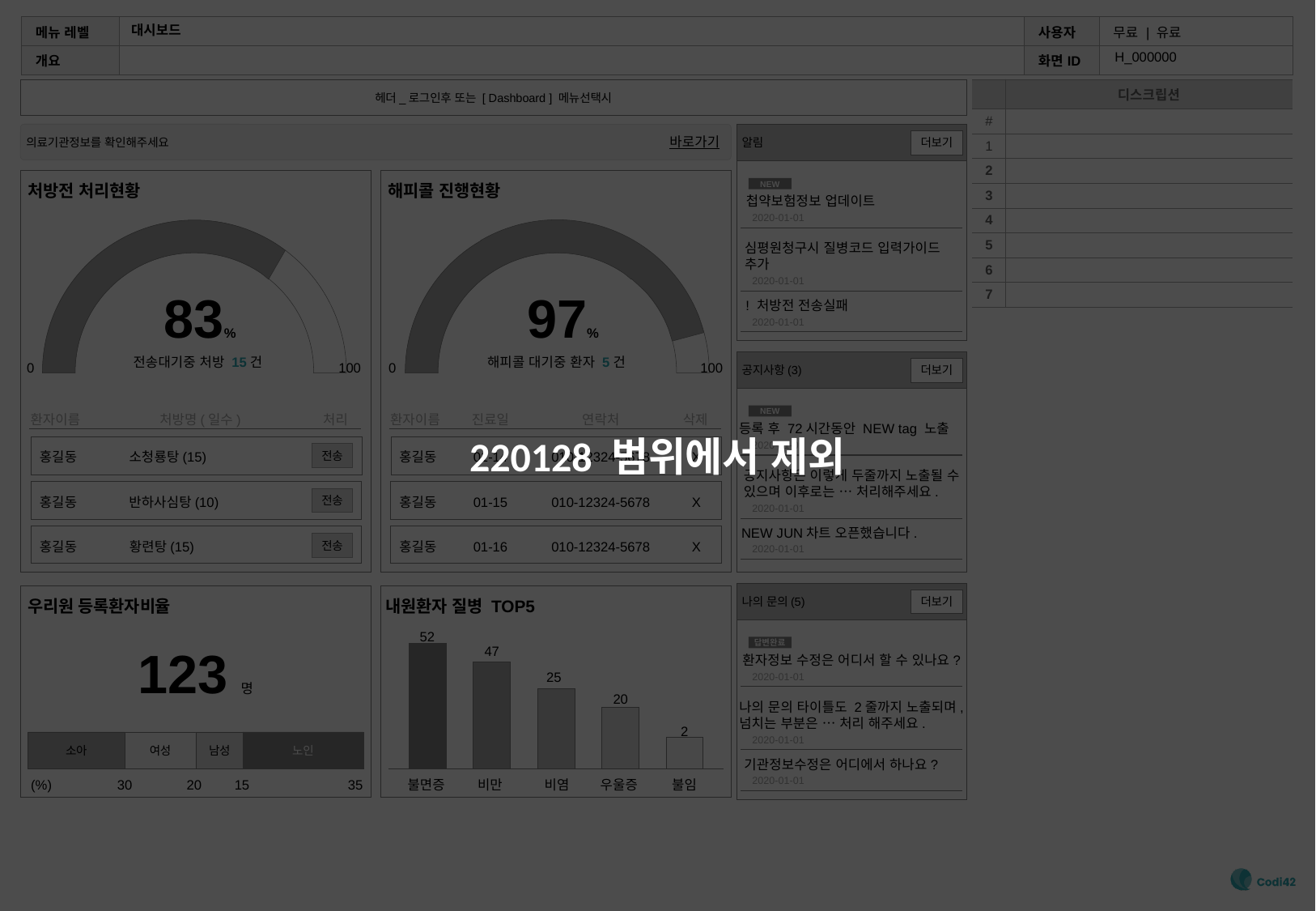

220128 범위에서 제외
# 대시보드
H_000000

헤더_로그인후 또는 [ Dashboard ] 메뉴선택시
|  | 디스크립션 |
| --- | --- |
| # |  |
| 1 |  |
| 2 |  |
| 3 |  |
| 4 |  |
| 5 |  |
| 6 |  |
| 7 |  |
의료기관정보를 확인해주세요
알림
더보기

NEW
첩약보험정보 업데이트
2020-01-01
심평원청구시 질병코드 입력가이드
추가
2020-01-01
! 처방전 전송실패
2020-01-01
바로가기

처방전 처리현황
해피콜 진행현황

83%
97%
공지사항(3)
더보기

NEW
등록 후 72시간동안 NEW tag 노출
2020-01-01
공지사항은 이렇게 두줄까지 노출될 수
있으며 이후로는 … 처리해주세요.
2020-01-01
NEW JUN차트 오픈했습니다.
2020-01-01
전송대기중 처방 15건
해피콜 대기중 환자 5건
0
100
0
100
환자이름
처방명(일수)
처리
환자이름
진료일
연락처
삭제

전송
홍길동
소청룡탕(15)
홍길동
01-14
010-12324-5678
X
전송
홍길동
반하사심탕(10)
홍길동
01-15
010-12324-5678
X
전송
홍길동
황련탕(15)
홍길동
01-16
010-12324-5678
X
나의 문의(5)
더보기

답변완료
환자정보 수정은 어디서 할 수 있나요?
2020-01-01
나의 문의 타이틀도 2줄까지 노출되며,
넘치는 부분은 … 처리 해주세요.
2020-01-01
기관정보수정은 어디에서 하나요?
2020-01-01

우리원 등록환자비율
내원환자 질병 TOP5
52
123명
47

25
20
2
소아
여성
남성
노인
(%)
30
20
15
35
불면증
비만
비염
우울증
불임